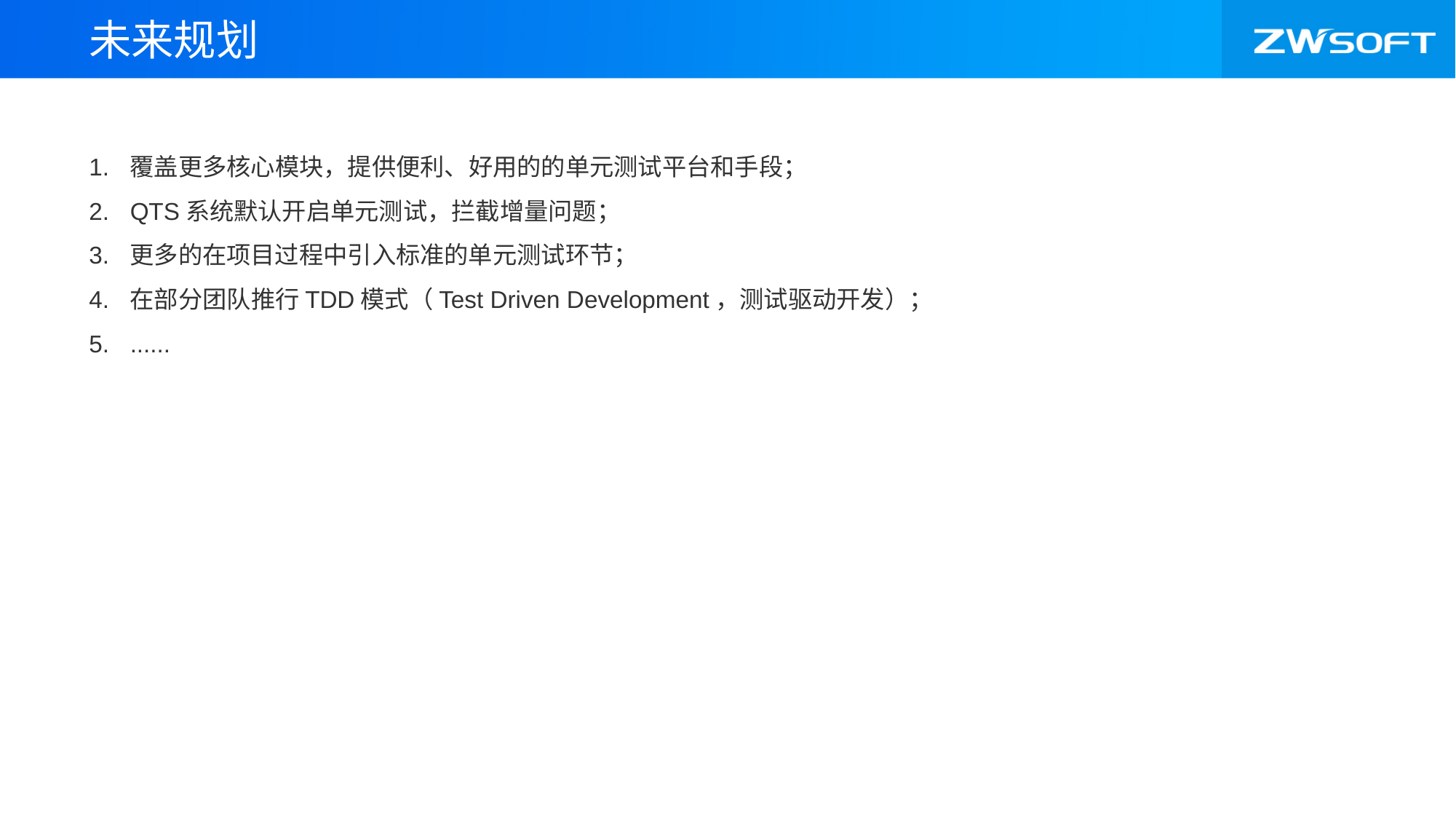

未来规划
覆盖更多核心模块，提供便利、好用的的单元测试平台和手段；
QTS系统默认开启单元测试，拦截增量问题；
更多的在项目过程中引入标准的单元测试环节；
在部分团队推行TDD模式（Test Driven Development，测试驱动开发）；
......